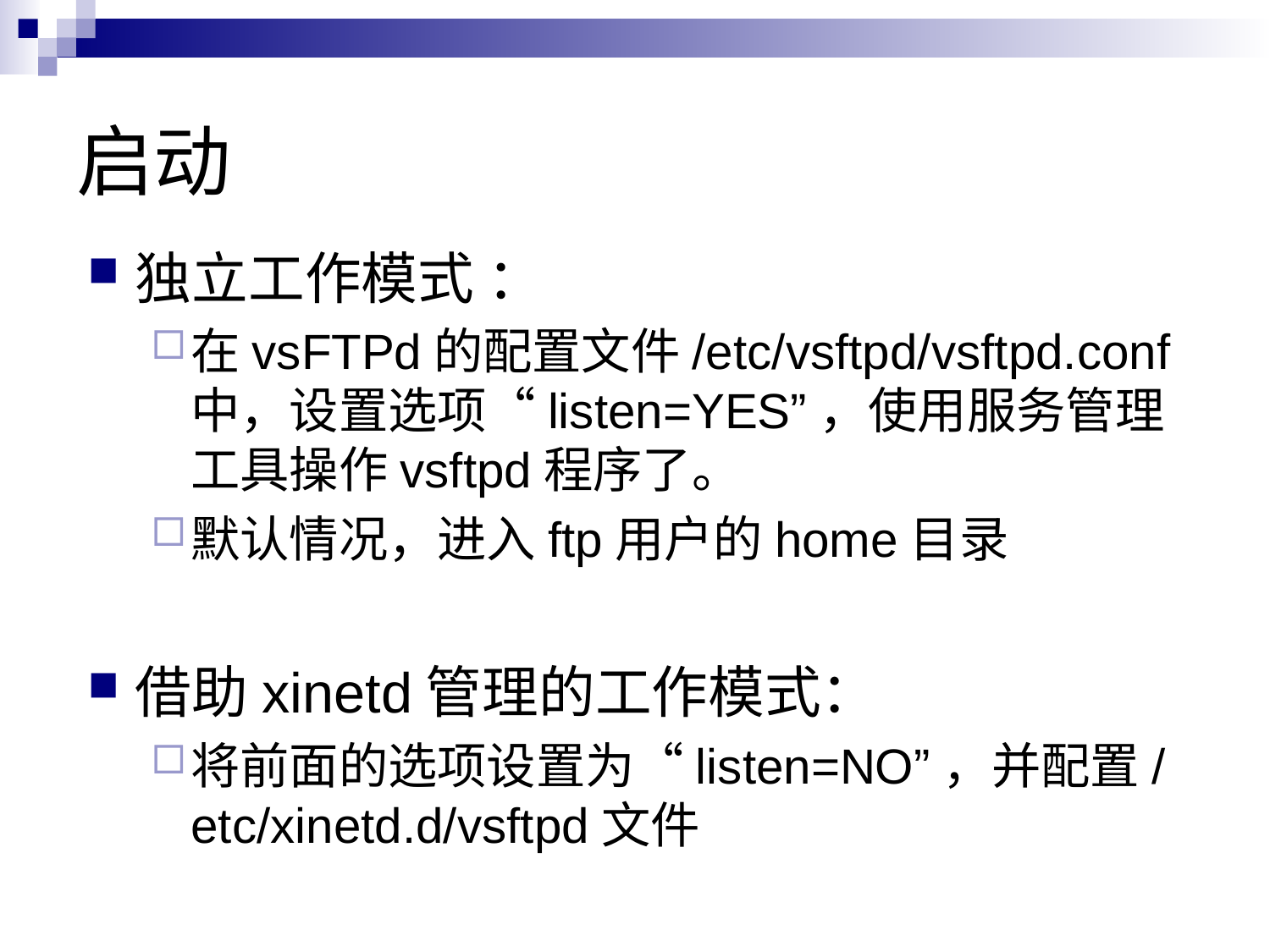

# 启动
独立工作模式 ：
在vsFTPd的配置文件/etc/vsftpd/vsftpd.conf中，设置选项“listen=YES”，使用服务管理工具操作vsftpd程序了。
默认情况，进入ftp用户的home目录

借助xinetd管理的工作模式：
将前面的选项设置为“listen=NO”，并配置/etc/xinetd.d/vsftpd文件